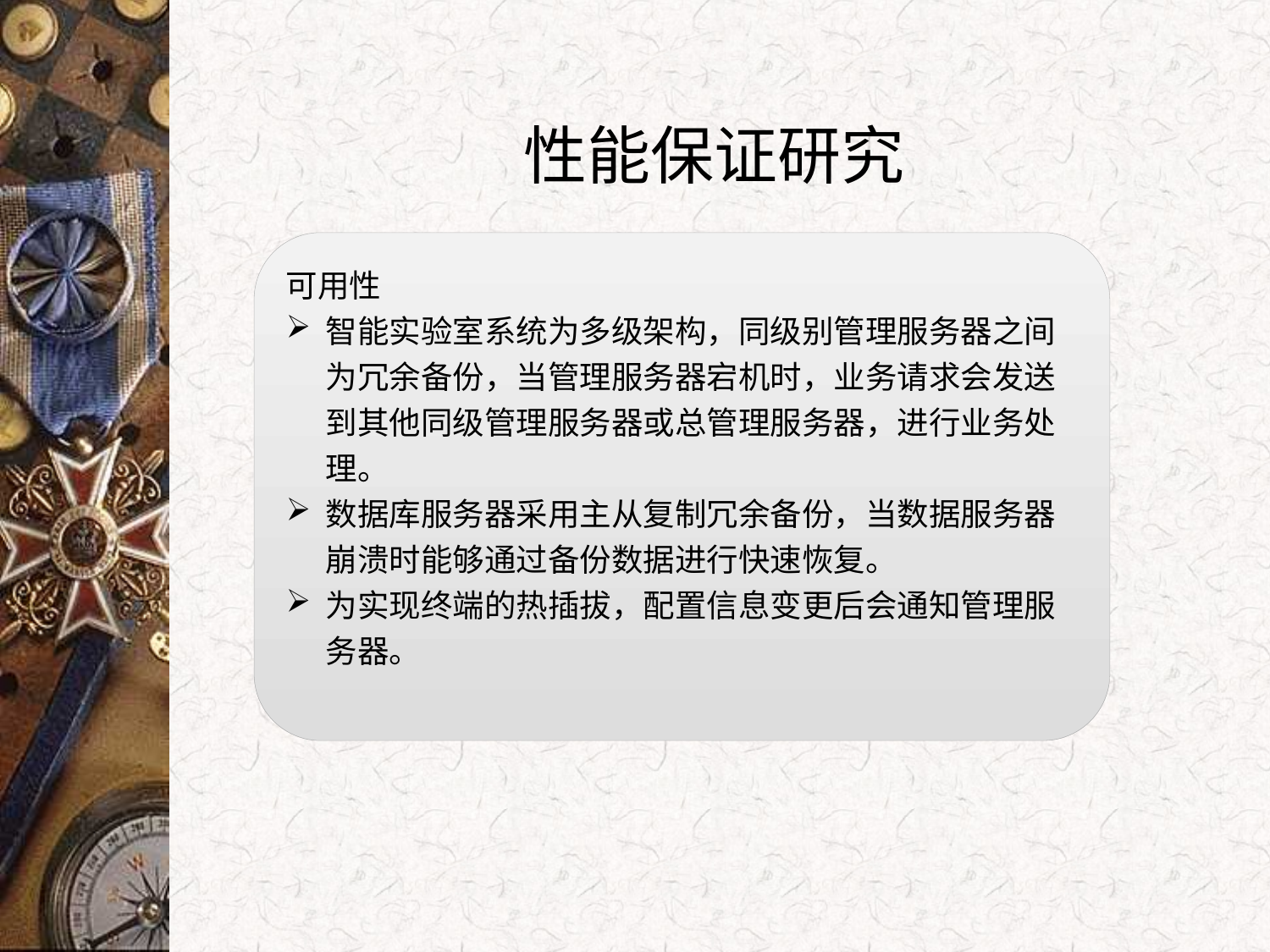

# 性能保证研究
可用性
智能实验室系统为多级架构，同级别管理服务器之间为冗余备份，当管理服务器宕机时，业务请求会发送到其他同级管理服务器或总管理服务器，进行业务处理。
数据库服务器采用主从复制冗余备份，当数据服务器崩溃时能够通过备份数据进行快速恢复。
为实现终端的热插拔，配置信息变更后会通知管理服务器。